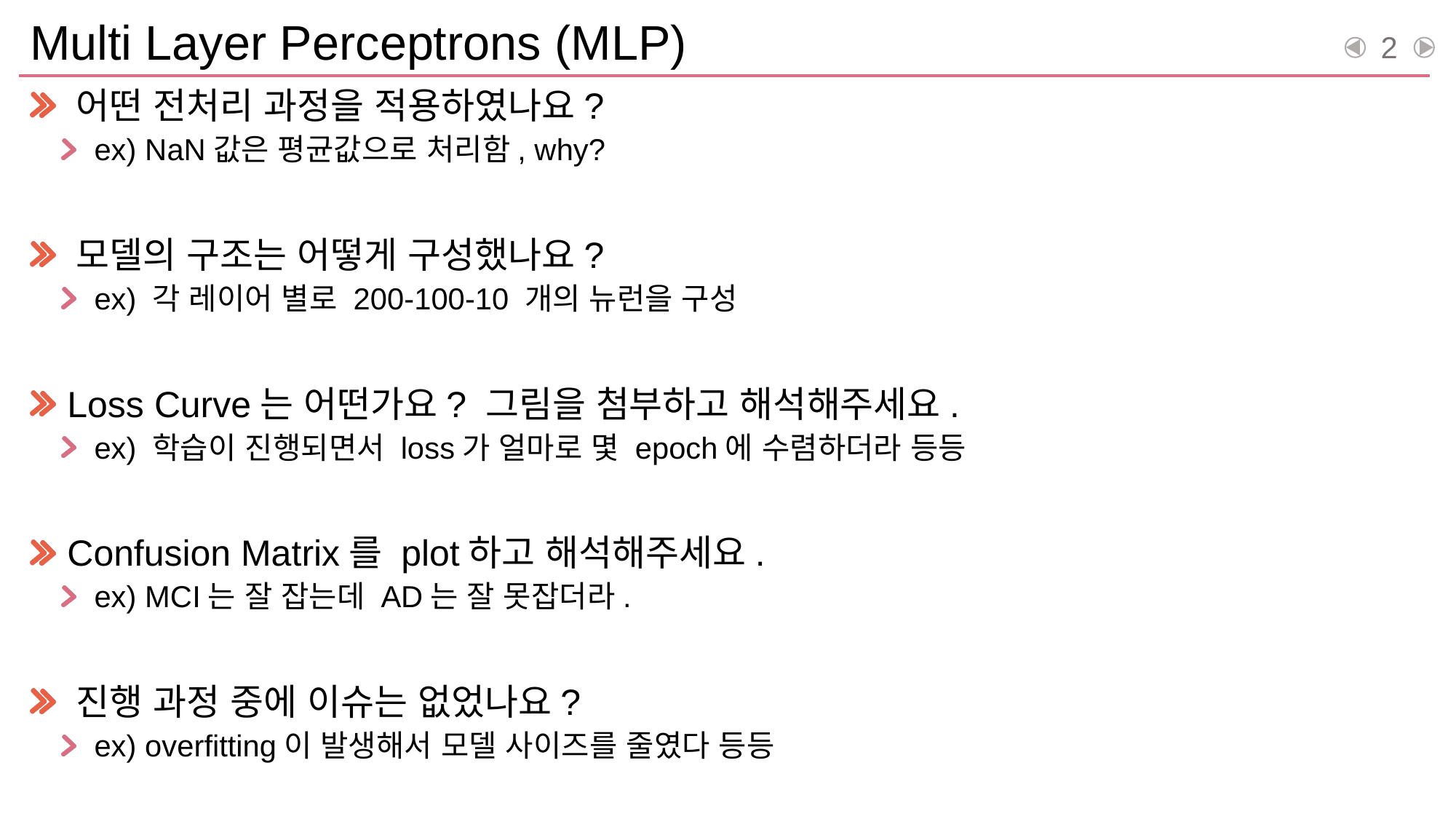

# Multi Layer Perceptrons (MLP)
2
 어떤 전처리 과정을 적용하였나요?
ex) NaN값은 평균값으로 처리함, why?

 모델의 구조는 어떻게 구성했나요?
ex) 각 레이어 별로 200-100-10 개의 뉴런을 구성

 Loss Curve는 어떤가요? 그림을 첨부하고 해석해주세요.
ex) 학습이 진행되면서 loss가 얼마로 몇 epoch에 수렴하더라 등등

 Confusion Matrix를 plot하고 해석해주세요.
ex) MCI는 잘 잡는데 AD는 잘 못잡더라.

 진행 과정 중에 이슈는 없었나요?
ex) overfitting이 발생해서 모델 사이즈를 줄였다 등등